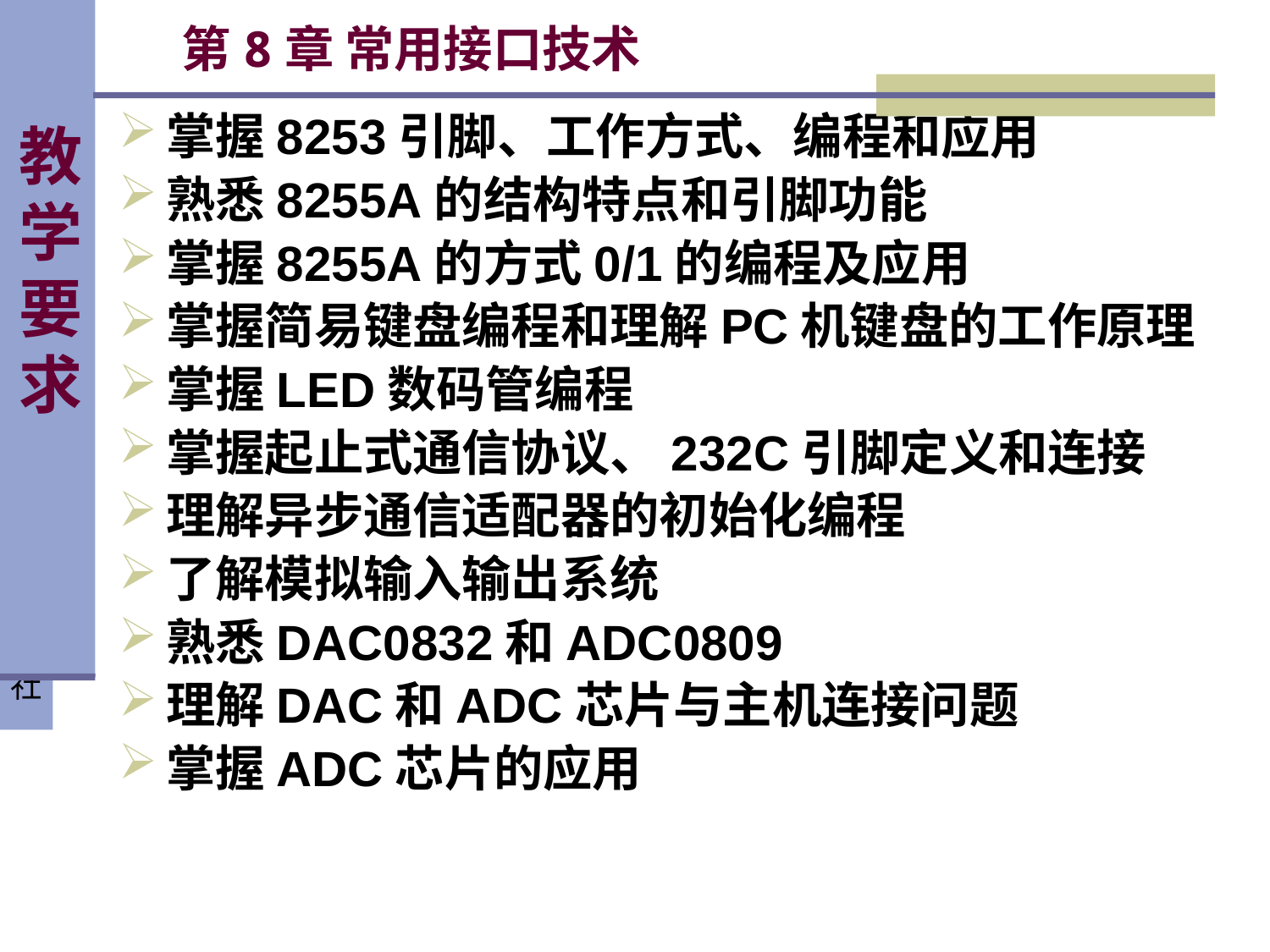

第8章 常用接口技术

# 教学要求
掌握8253引脚、工作方式、编程和应用
熟悉8255A的结构特点和引脚功能
掌握8255A的方式0/1的编程及应用
掌握简易键盘编程和理解PC机键盘的工作原理
掌握LED数码管编程
掌握起止式通信协议、232C引脚定义和连接
理解异步通信适配器的初始化编程
了解模拟输入输出系统
熟悉DAC0832和ADC0809
理解DAC和ADC芯片与主机连接问题
掌握ADC芯片的应用